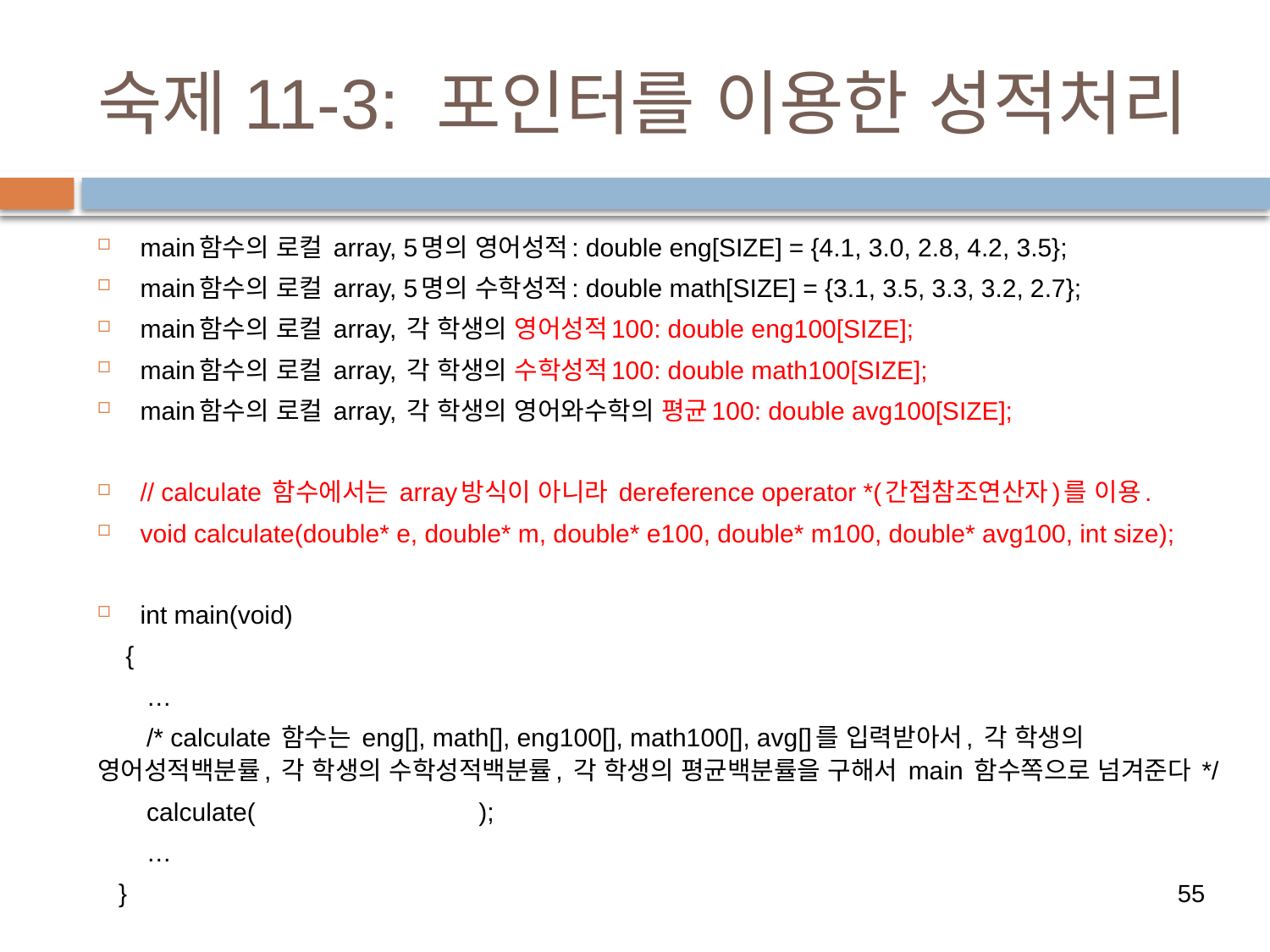

# 숙제11-3: 포인터를 이용한 성적처리
main함수의 로컬 array, 5명의 영어성적: double eng[SIZE] = {4.1, 3.0, 2.8, 4.2, 3.5};
main함수의 로컬 array, 5명의 수학성적: double math[SIZE] = {3.1, 3.5, 3.3, 3.2, 2.7};
main함수의 로컬 array, 각 학생의 영어성적100: double eng100[SIZE];
main함수의 로컬 array, 각 학생의 수학성적100: double math100[SIZE];
main함수의 로컬 array, 각 학생의 영어와수학의 평균100: double avg100[SIZE];

// calculate 함수에서는 array방식이 아니라 dereference operator *(간접참조연산자)를 이용.
void calculate(double* e, double* m, double* e100, double* m100, double* avg100, int size);

int main(void)
    {
       …
       /* calculate 함수는 eng[], math[], eng100[], math100[], avg[]를 입력받아서, 각 학생의 영어성적백분률, 각 학생의 수학성적백분률, 각 학생의 평균백분률을 구해서 main 함수쪽으로 넘겨준다 */
       calculate(                                );
       …
   }
55